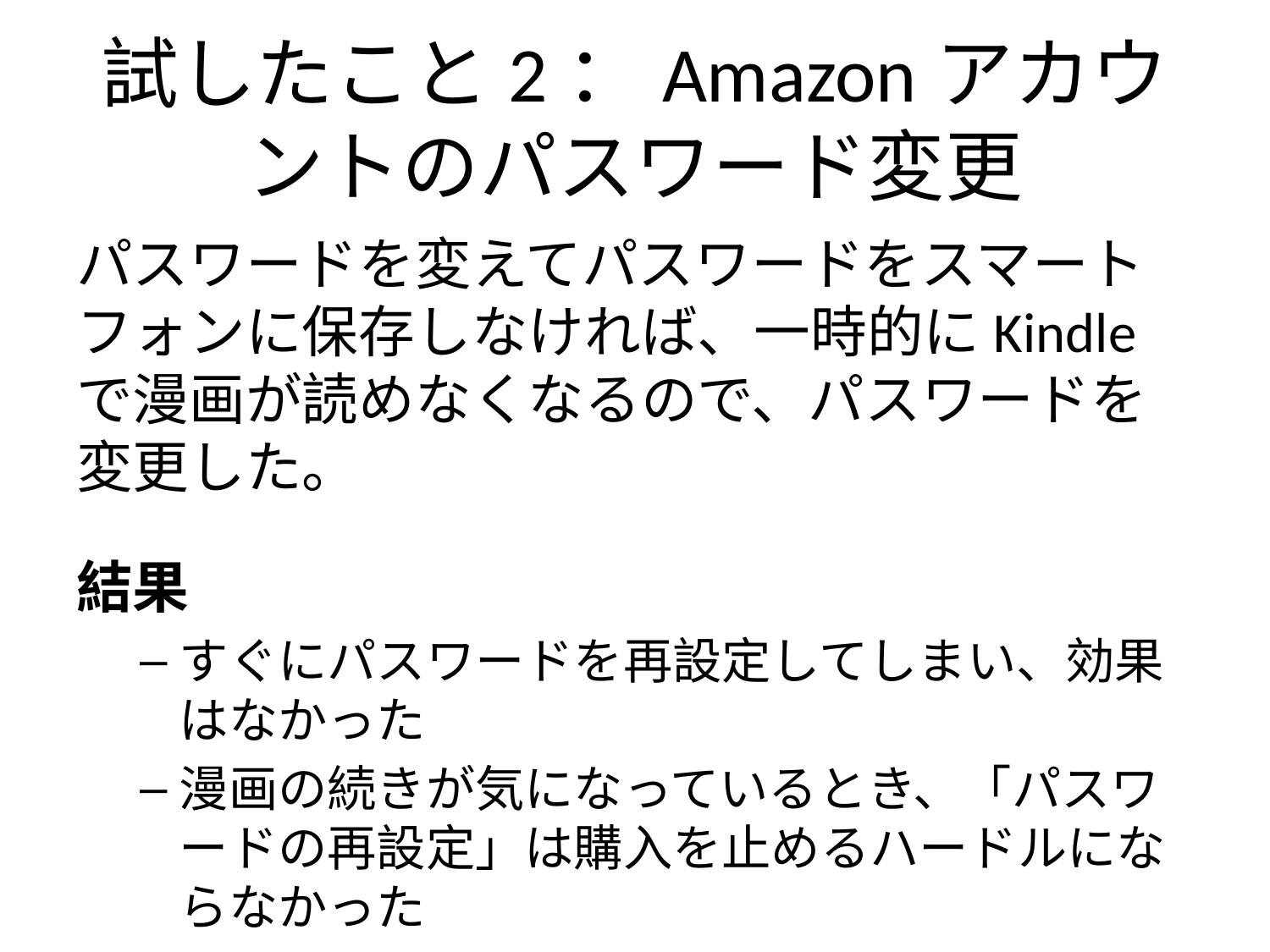

# 試したこと2：Amazonアカウントのパスワード変更
パスワードを変えてパスワードをスマートフォンに保存しなければ、一時的にKindleで漫画が読めなくなるので、パスワードを変更した。
結果
すぐにパスワードを再設定してしまい、効果はなかった
漫画の続きが気になっているとき、「パスワードの再設定」は購入を止めるハードルにならなかった